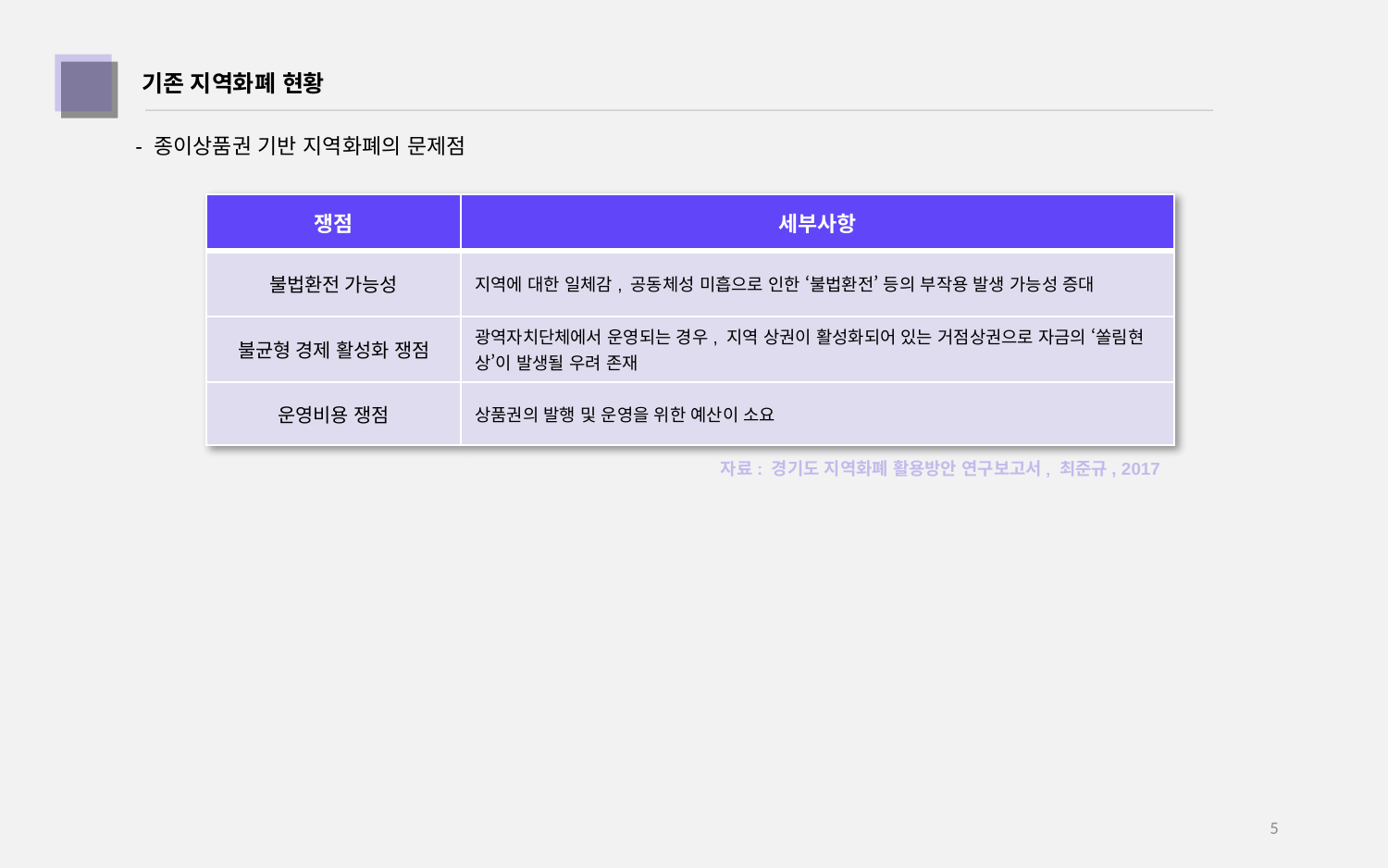

기존 지역화폐 현황
01
- 종이상품권 기반 지역화폐의 문제점
| 쟁점 | 세부사항 |
| --- | --- |
| 불법환전 가능성 | 지역에 대한 일체감, 공동체성 미흡으로 인한 ‘불법환전’ 등의 부작용 발생 가능성 증대 |
| 불균형 경제 활성화 쟁점 | 광역자치단체에서 운영되는 경우, 지역 상권이 활성화되어 있는 거점상권으로 자금의 ‘쏠림현상’이 발생될 우려 존재 |
| 운영비용 쟁점 | 상품권의 발행 및 운영을 위한 예산이 소요 |
자료: 경기도 지역화폐 활용방안 연구보고서, 최준규, 2017
5